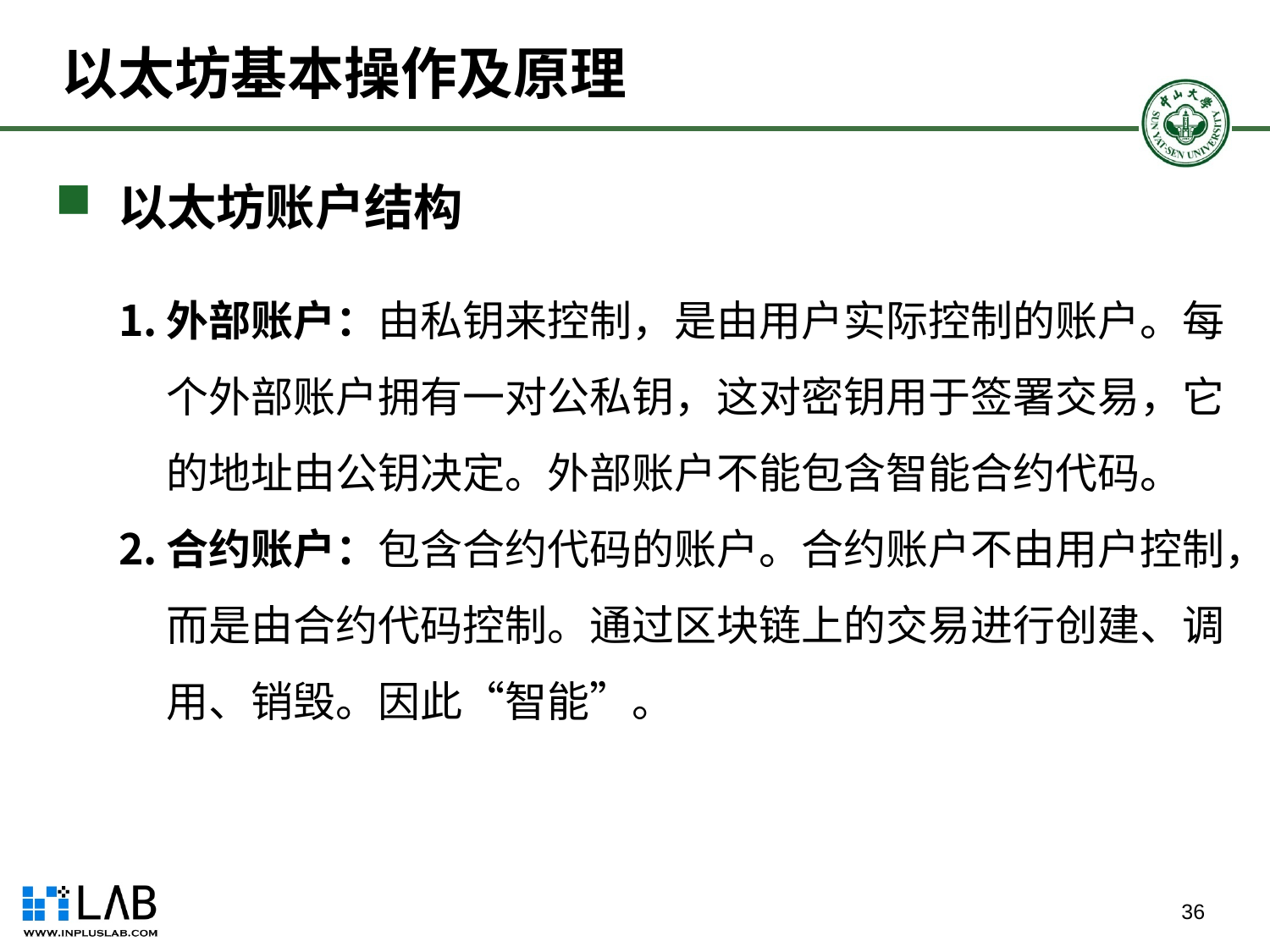

# 以太坊基本操作及原理
 以太坊账户结构
外部账户：由私钥来控制，是由用户实际控制的账户。每个外部账户拥有一对公私钥，这对密钥用于签署交易，它的地址由公钥决定。外部账户不能包含智能合约代码。
合约账户：包含合约代码的账户。合约账户不由用户控制，而是由合约代码控制。通过区块链上的交易进行创建、调用、销毁。因此“智能”。